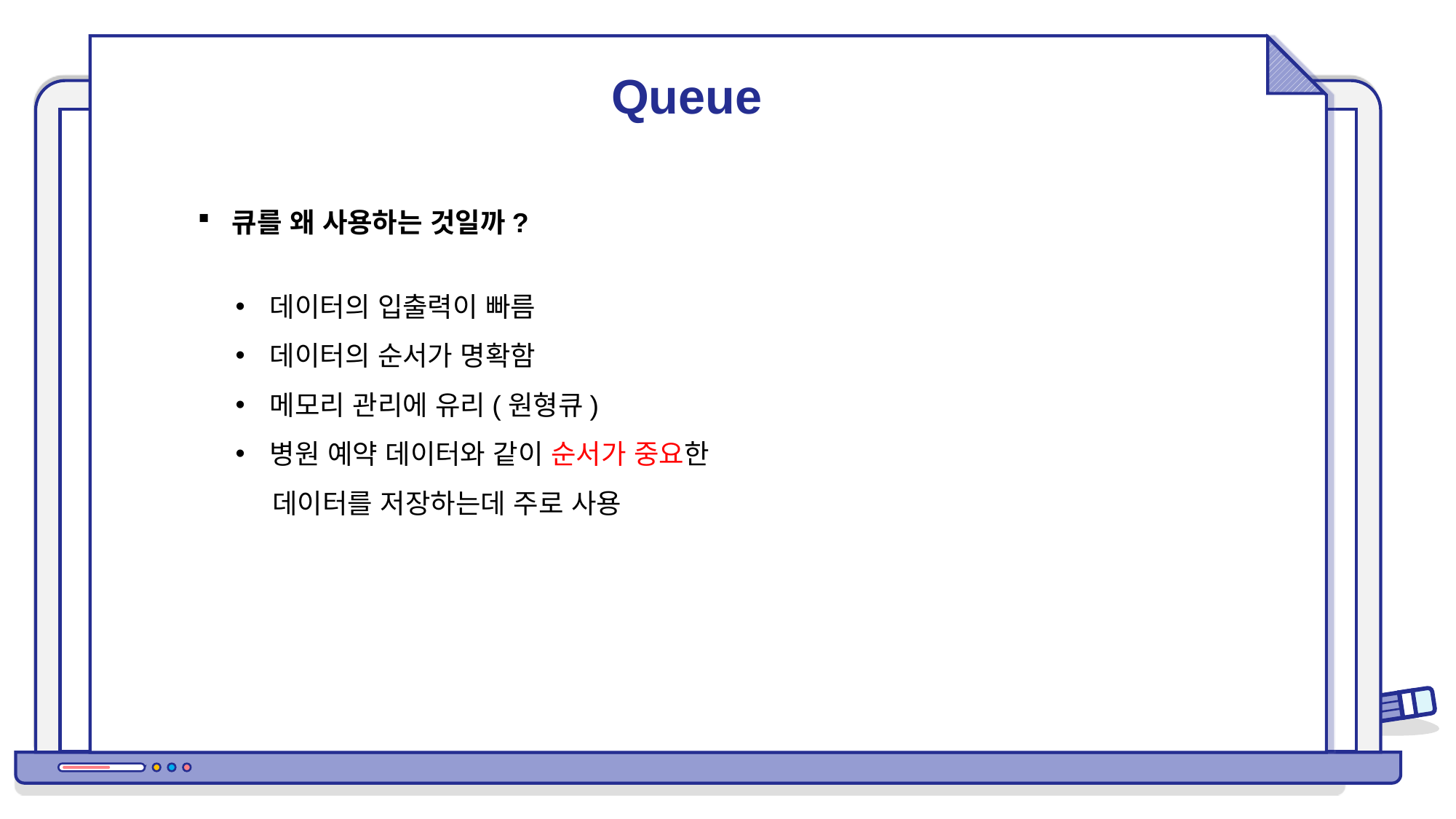

Queue

큐를 왜 사용하는 것일까?
데이터의 입출력이 빠름
데이터의 순서가 명확함
메모리 관리에 유리(원형큐)
병원 예약 데이터와 같이 순서가 중요한
    데이터를 저장하는데 주로 사용